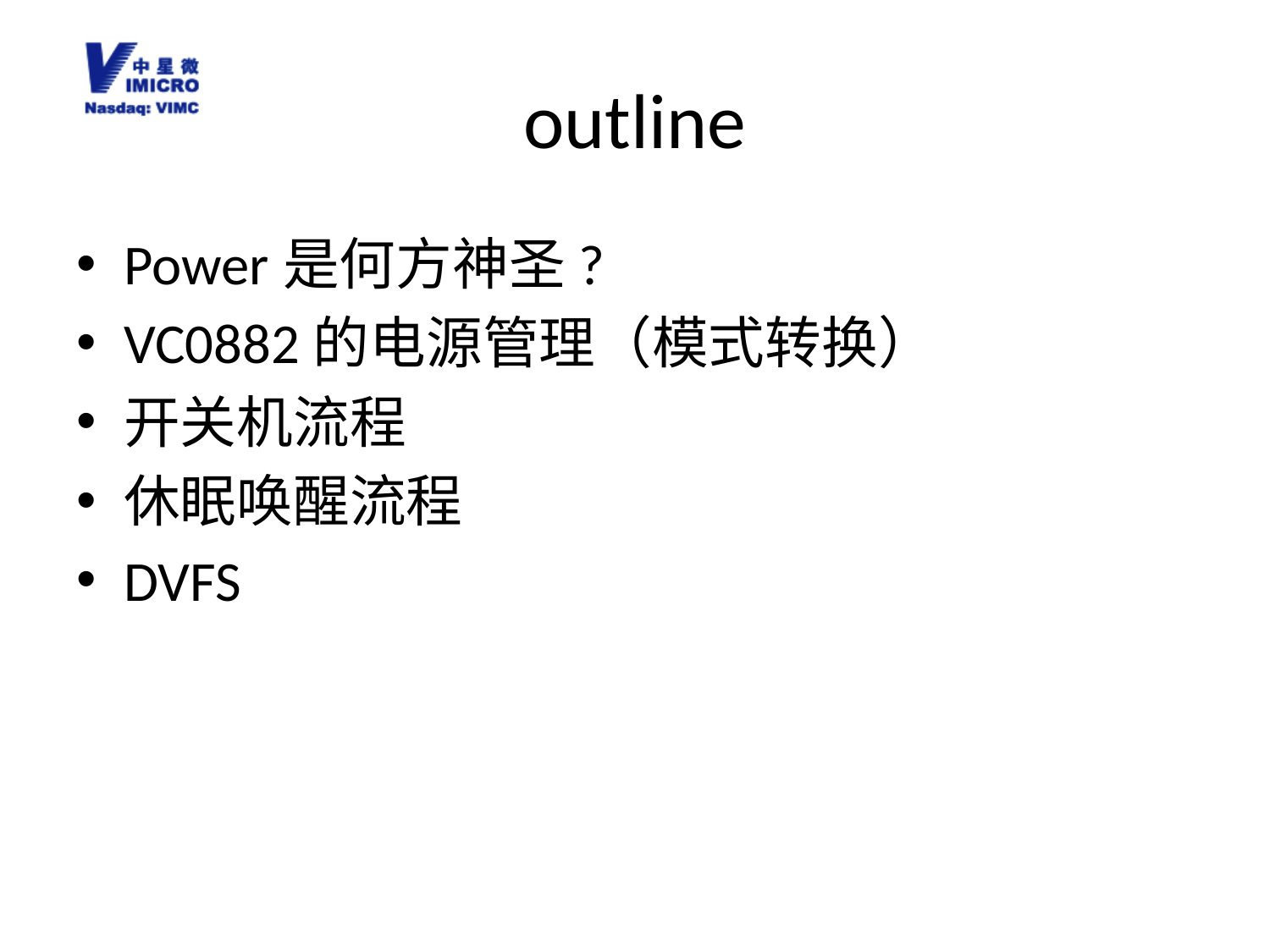

# outline
Power是何方神圣?
VC0882的电源管理（模式转换）
开关机流程
休眠唤醒流程
DVFS